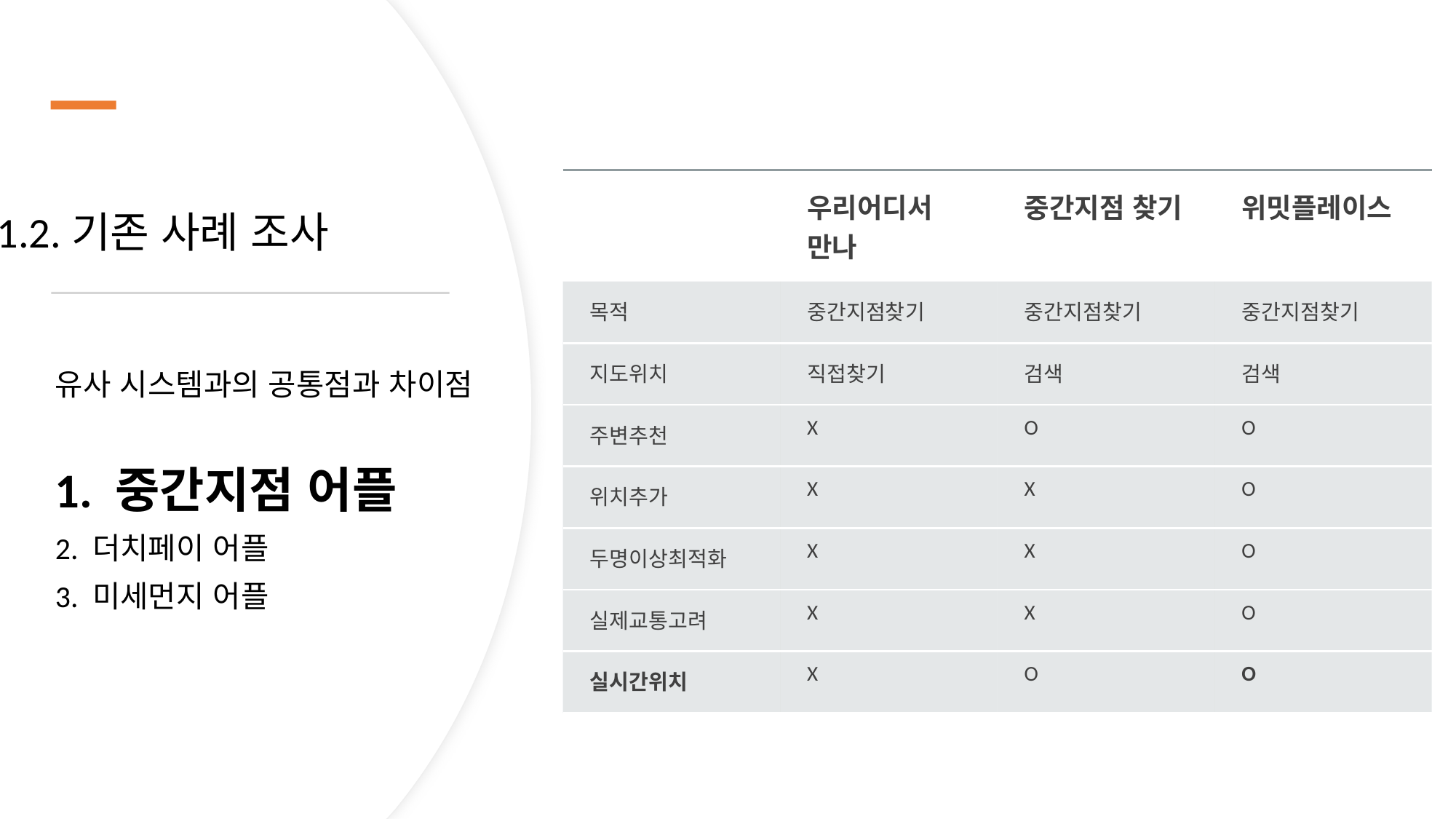

# 1.2.기존 사례 조사
|  | 우리어디서 만나 | 중간지점 찾기 | 위밋플레이스 |
| --- | --- | --- | --- |
| 목적 | 중간지점찾기 | 중간지점찾기 | 중간지점찾기 |
| 지도위치 | 직접찾기 | 검색 | 검색 |
| 주변추천 | X | O | O |
| 위치추가 | X | X | O |
| 두명이상최적화 | X | X | O |
| 실제교통고려 | X | X | O |
| 실시간위치 | X | O | O |

유사 시스템과의 공통점과 차이점

1. 중간지점 어플
2. 더치페이 어플
3. 미세먼지 어플